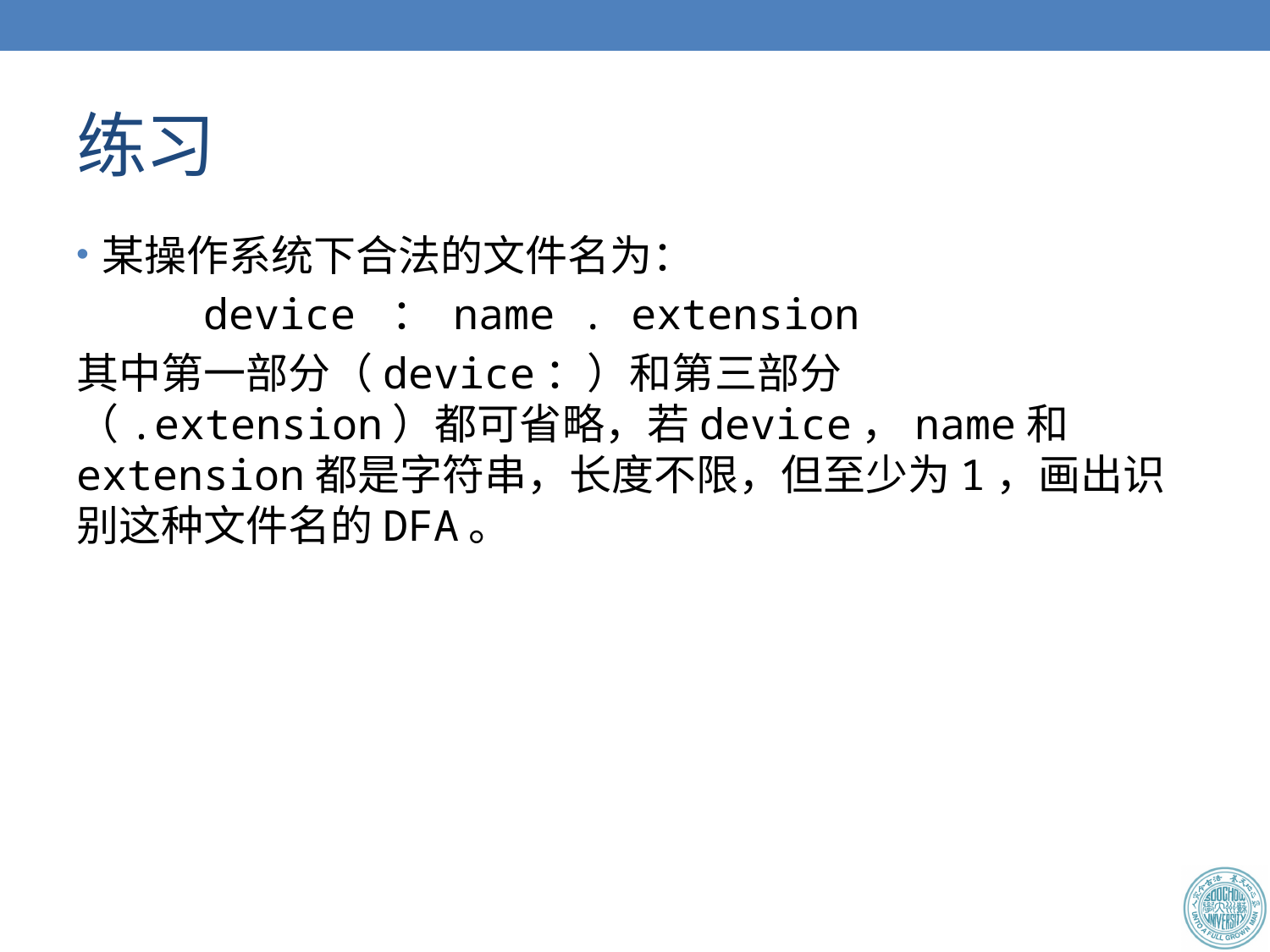

# 练习
某操作系统下合法的文件名为：
	device ： name . extension
其中第一部分（device：）和第三部分（.extension）都可省略，若device，name和extension都是字符串，长度不限，但至少为1，画出识别这种文件名的DFA。